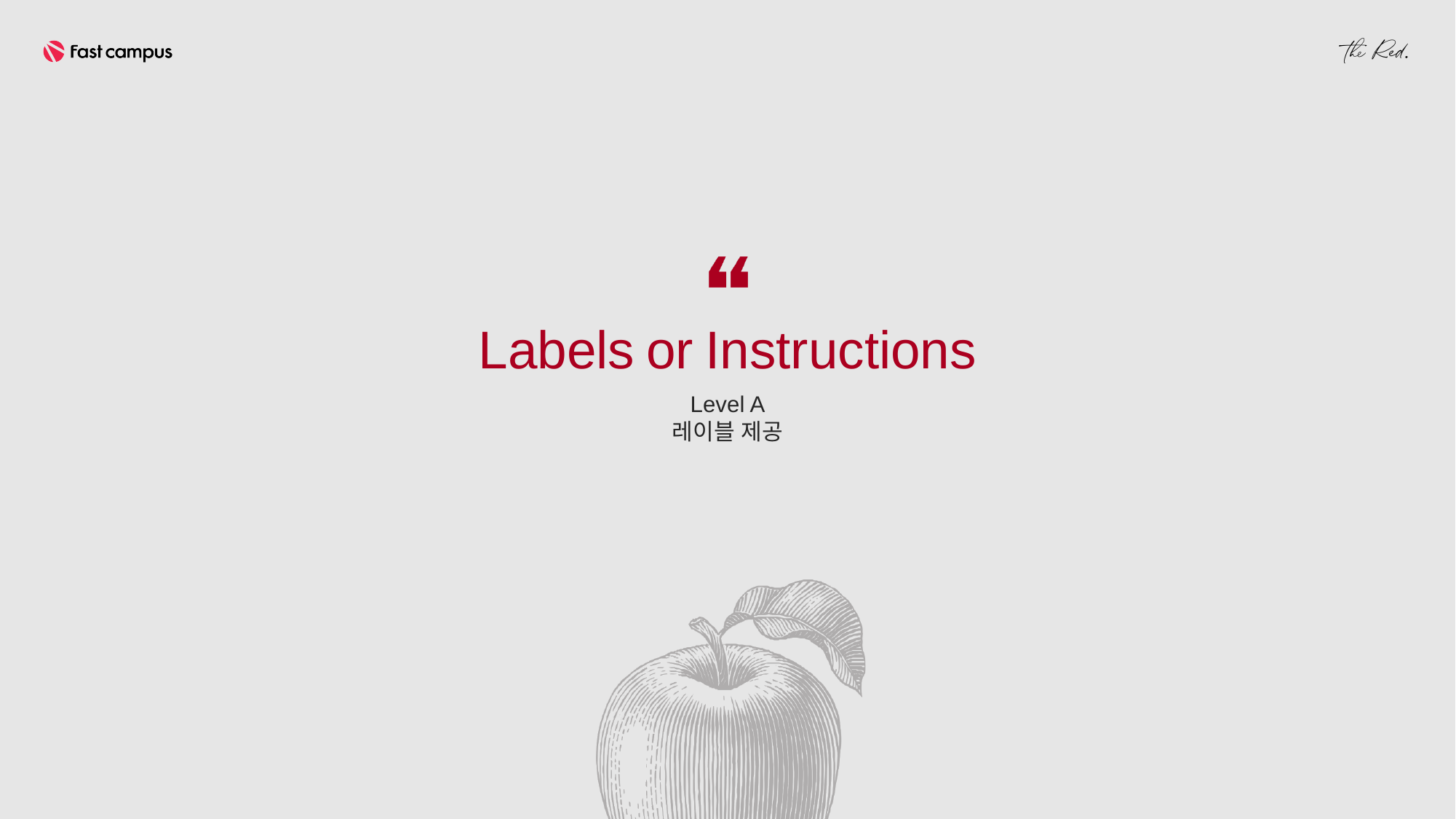

Labels or Instructions
Level A
레이블 제공